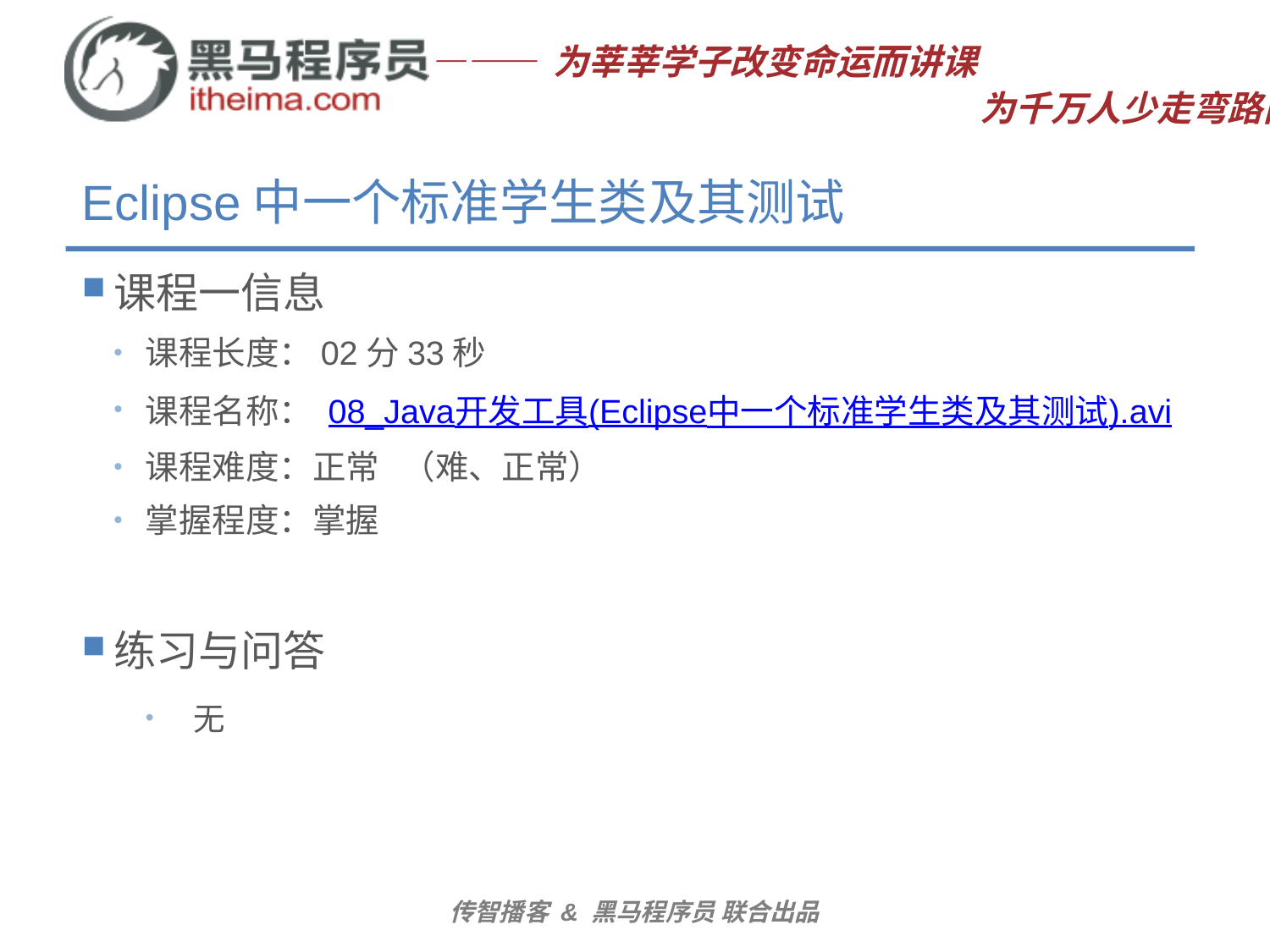

# Eclipse中一个标准学生类及其测试
课程一信息
课程长度：02分33秒
课程名称： 08_Java开发工具(Eclipse中一个标准学生类及其测试).avi
课程难度：正常   （难、正常）
掌握程度：掌握

练习与问答
无